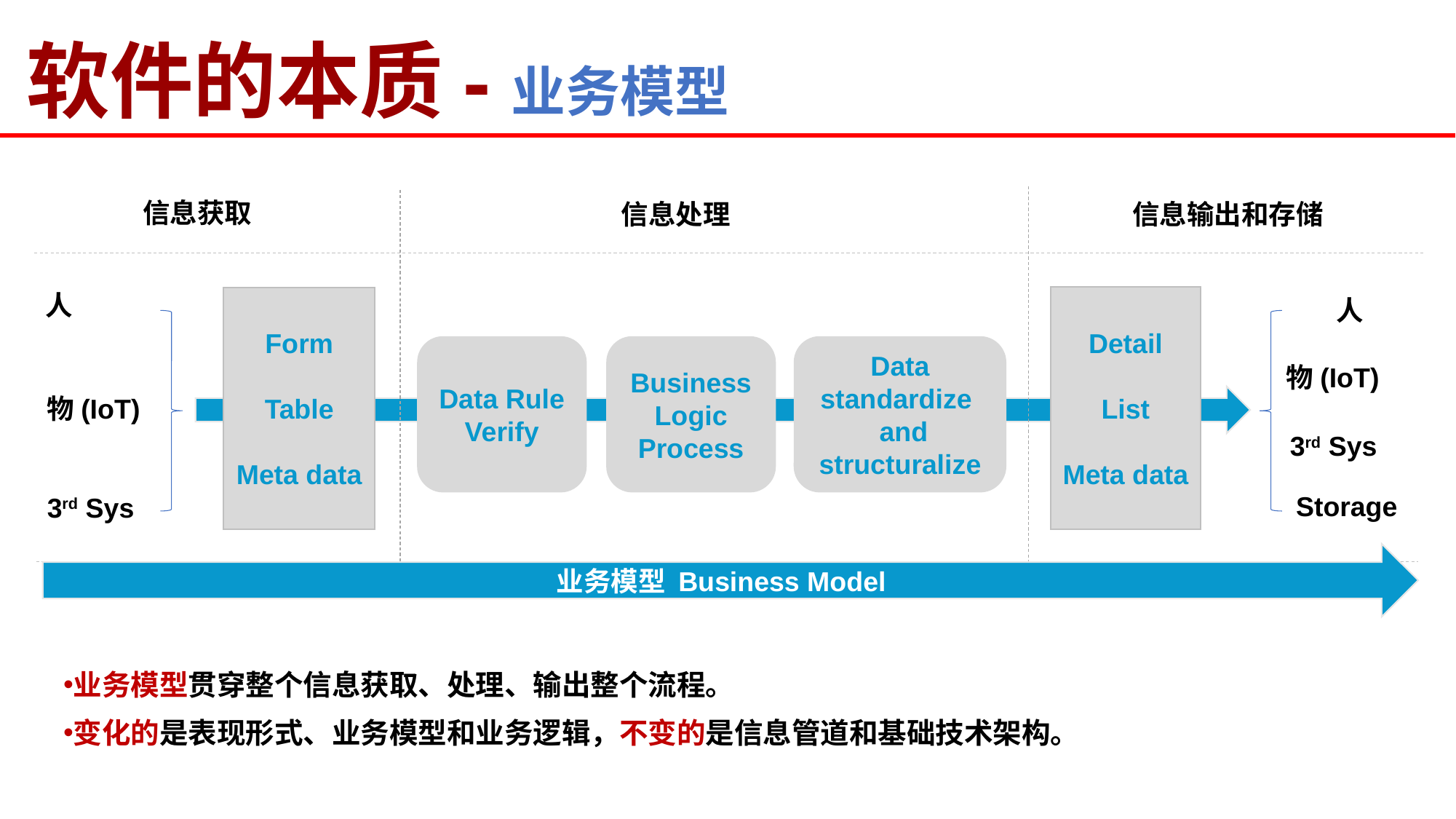

软件的本质-业务模型
信息获取
信息处理
信息输出和存储
人
Detail

List

Meta data
Form

Table

Meta data
人

Data Rule
Verify
Business Logic
Process
Data
standardize
 and structuralize
物(IoT)
物(IoT)

3rd Sys
Storage
3rd Sys
业务模型 Business Model
业务模型贯穿整个信息获取、处理、输出整个流程。
变化的是表现形式、业务模型和业务逻辑，不变的是信息管道和基础技术架构。